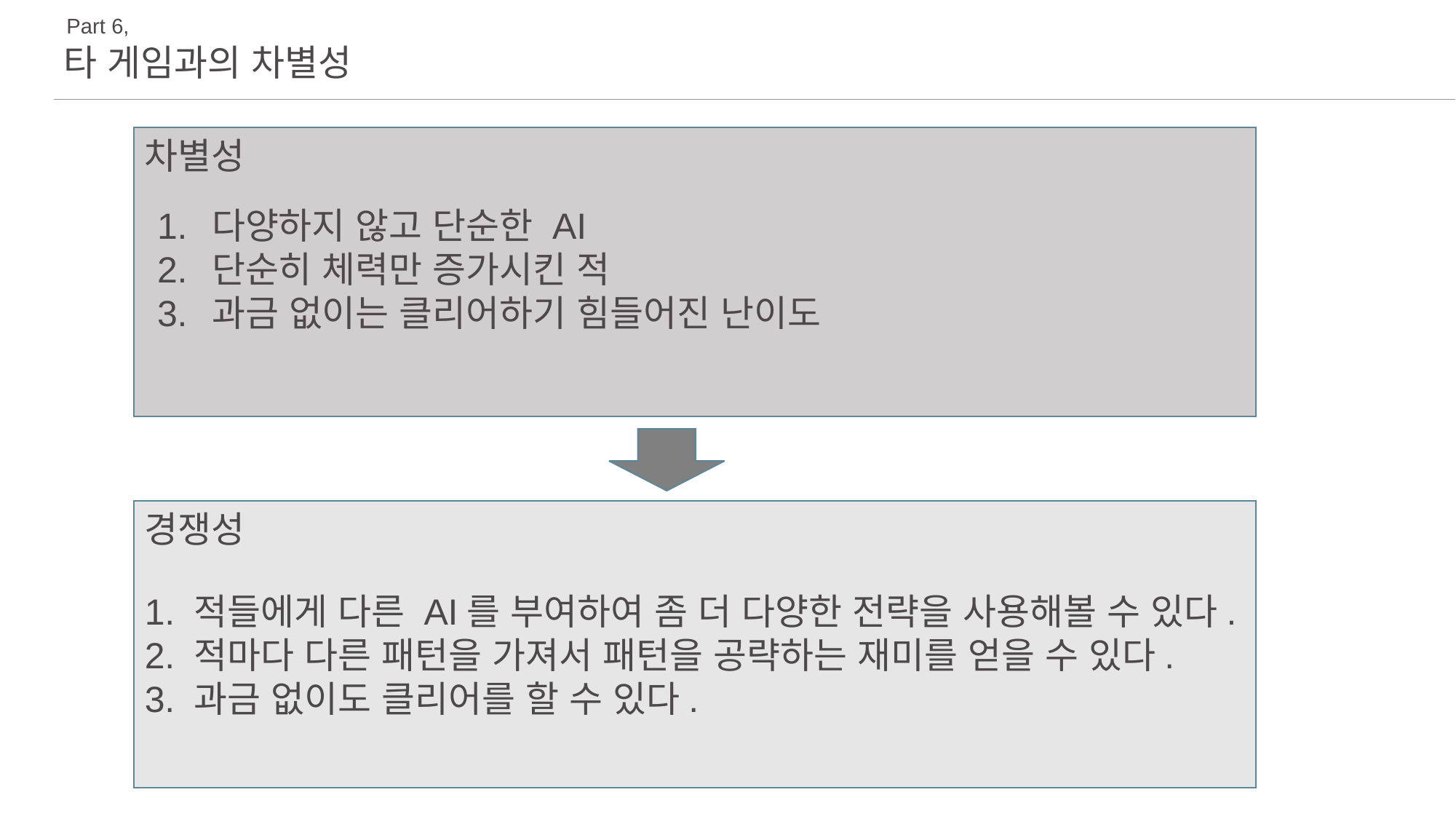

Part 6,
타 게임과의 차별성
차별성

다양하지 않고 단순한 AI
단순히 체력만 증가시킨 적
과금 없이는 클리어하기 힘들어진 난이도

경쟁성
1. 적들에게 다른 AI를 부여하여 좀 더 다양한 전략을 사용해볼 수 있다.
2. 적마다 다른 패턴을 가져서 패턴을 공략하는 재미를 얻을 수 있다.
3. 과금 없이도 클리어를 할 수 있다.